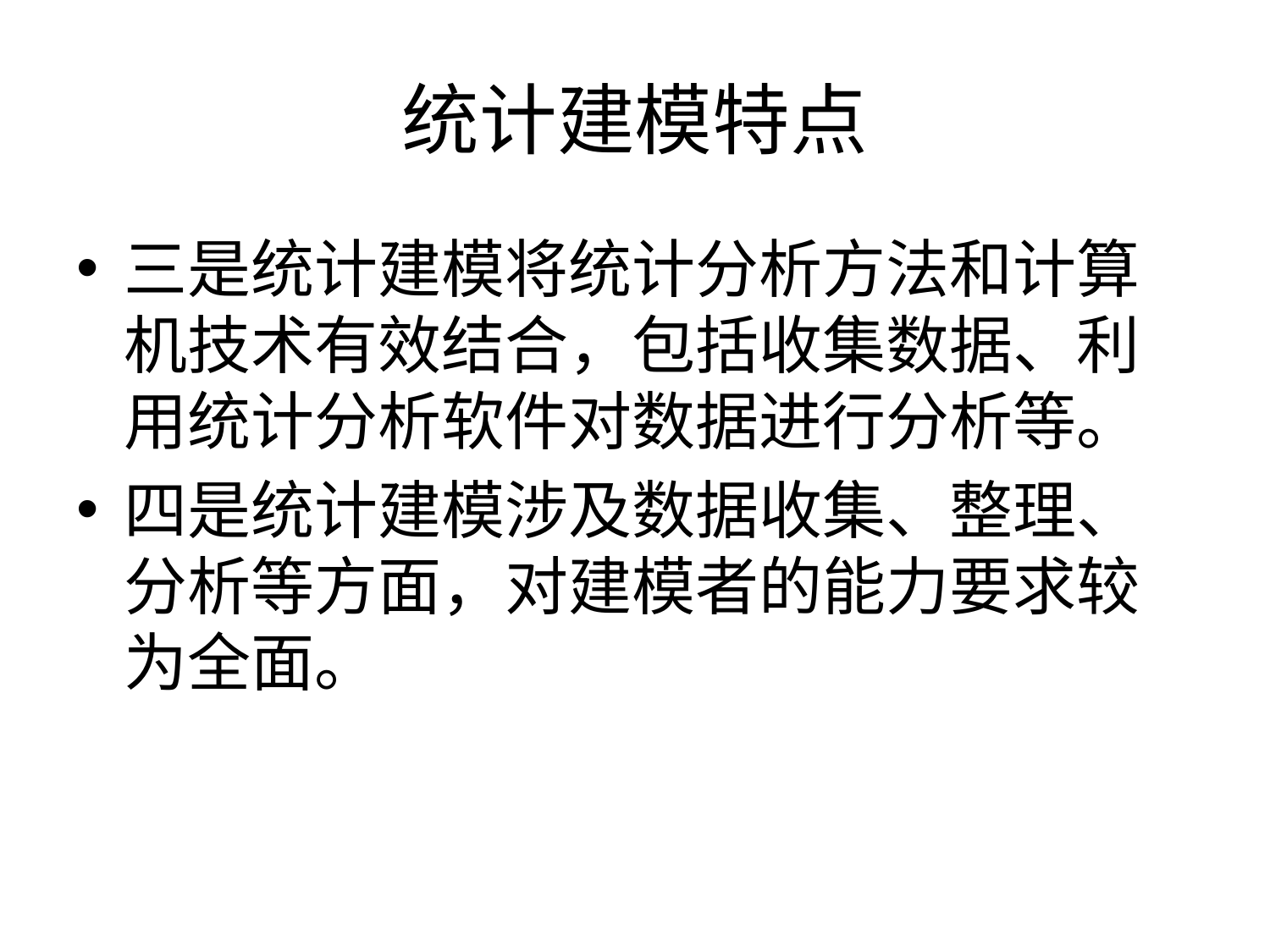

# 统计建模特点
三是统计建模将统计分析方法和计算机技术有效结合，包括收集数据、利用统计分析软件对数据进行分析等。
四是统计建模涉及数据收集、整理、分析等方面，对建模者的能力要求较为全面。